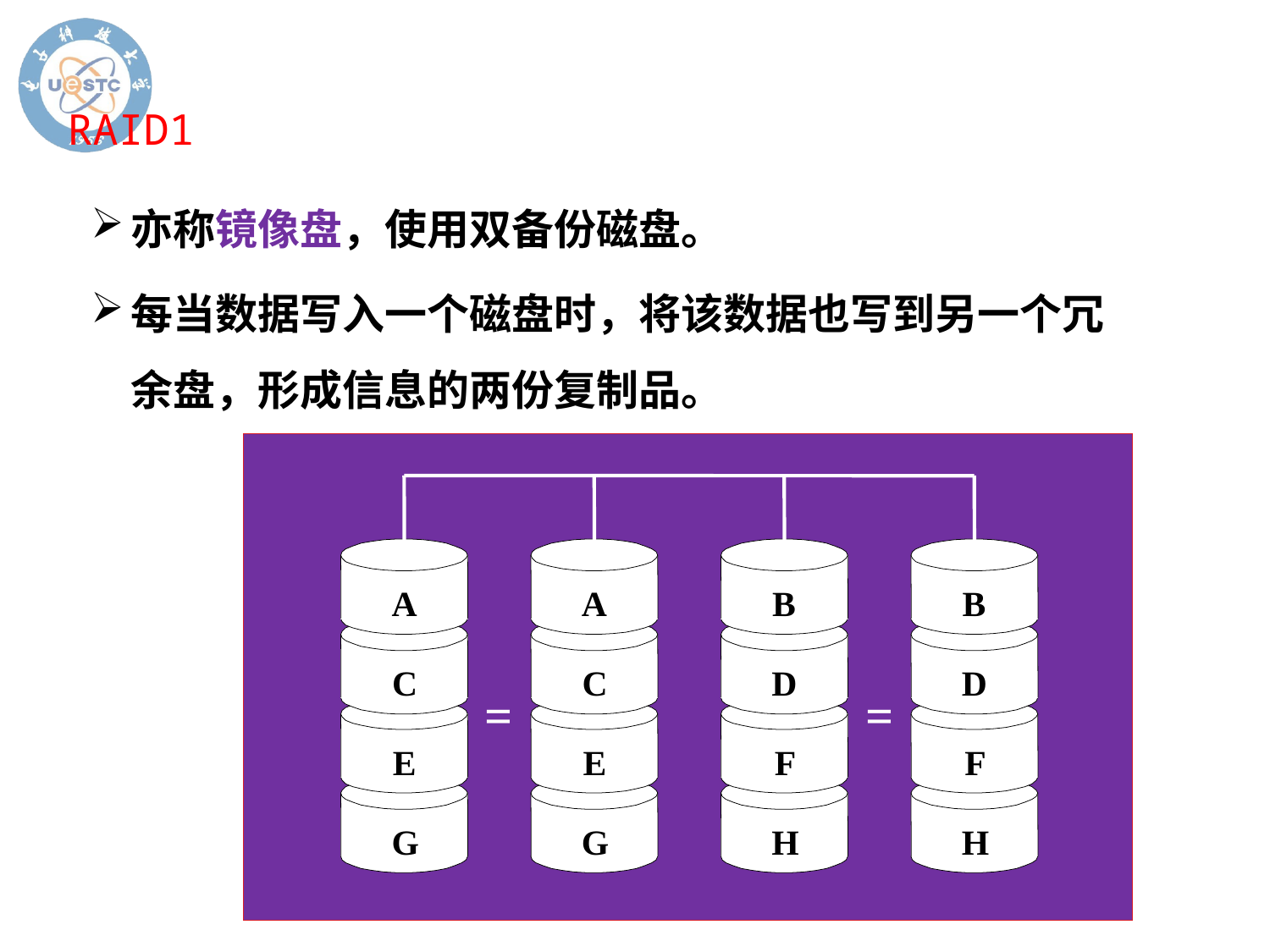

RAID1
亦称镜像盘，使用双备份磁盘。
每当数据写入一个磁盘时，将该数据也写到另一个冗余盘，形成信息的两份复制品。

A
A
B
B

C
C
D
D

=
=

E
E
F
F

G
G
H
H